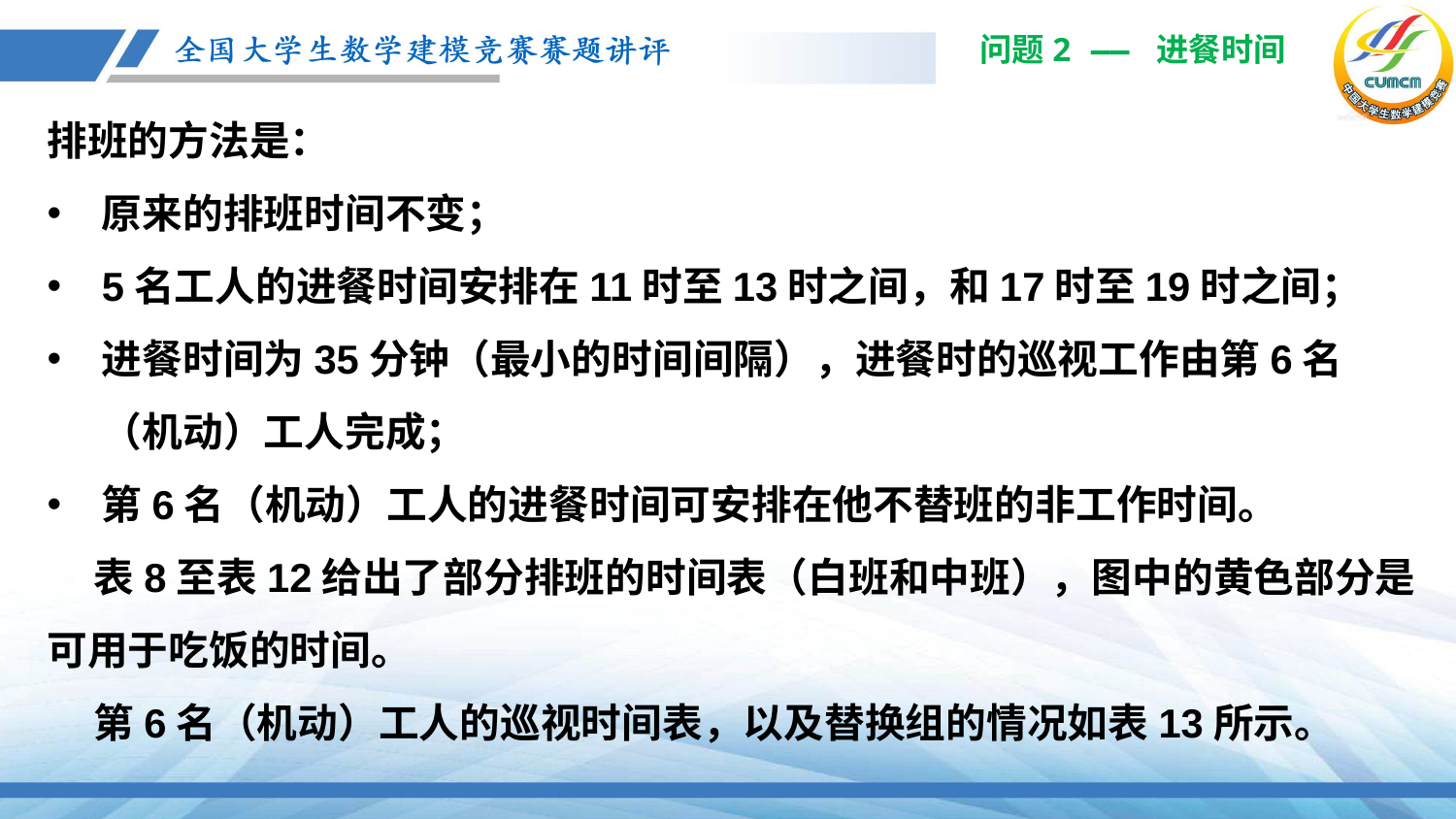

问题2 —— 进餐时间
排班的方法是：
原来的排班时间不变；
5名工人的进餐时间安排在11时至13时之间，和17时至19时之间；
进餐时间为35分钟（最小的时间间隔），进餐时的巡视工作由第6名（机动）工人完成；
第6名（机动）工人的进餐时间可安排在他不替班的非工作时间。
    表8至表12给出了部分排班的时间表（白班和中班），图中的黄色部分是可用于吃饭的时间。
    第6名（机动）工人的巡视时间表，以及替换组的情况如表13所示。